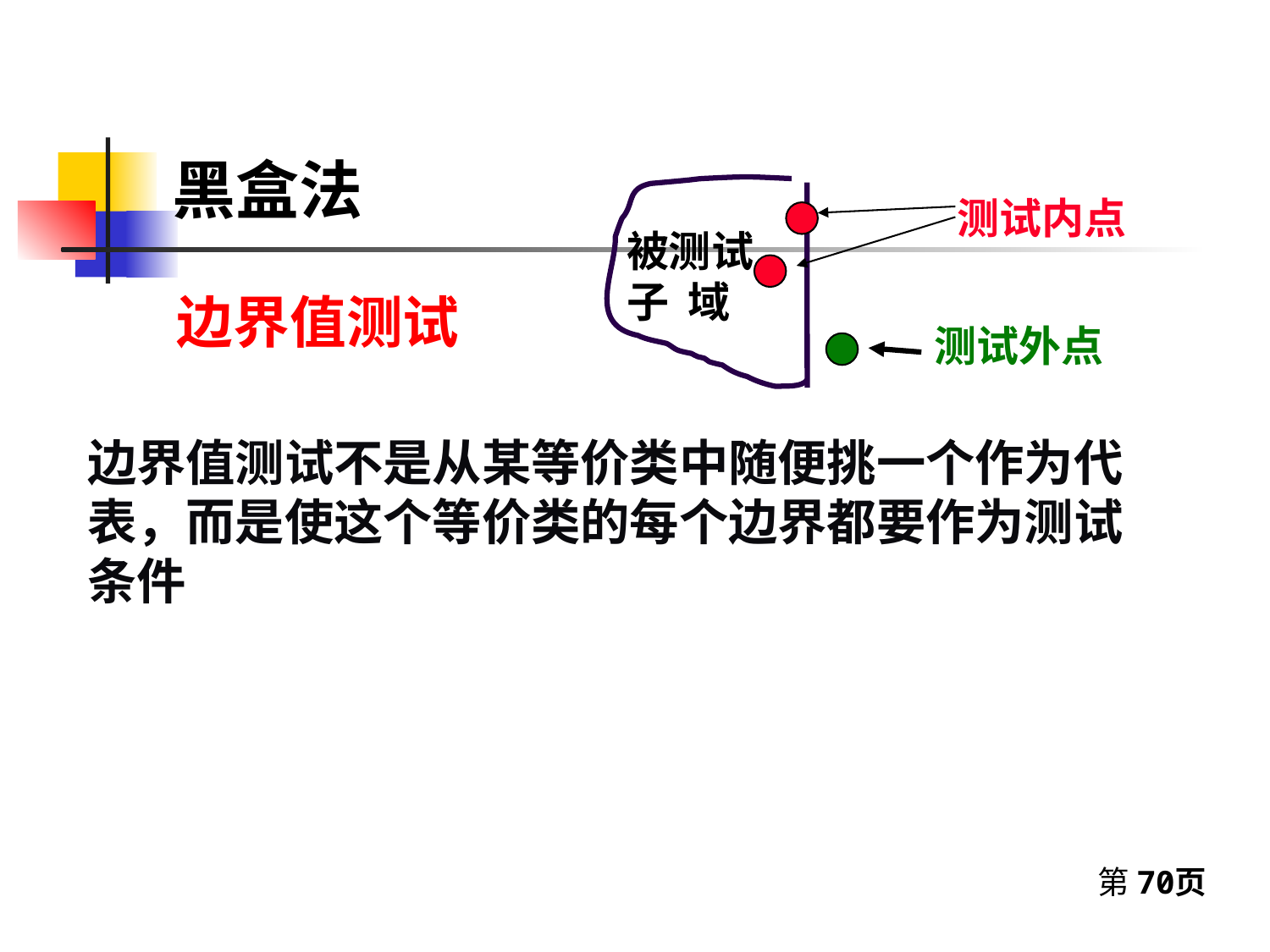

# 黑盒法

测试内点

被测试
子  域

测试外点

边界值测试
边界值测试不是从某等价类中随便挑一个作为代表，而是使这个等价类的每个边界都要作为测试条件